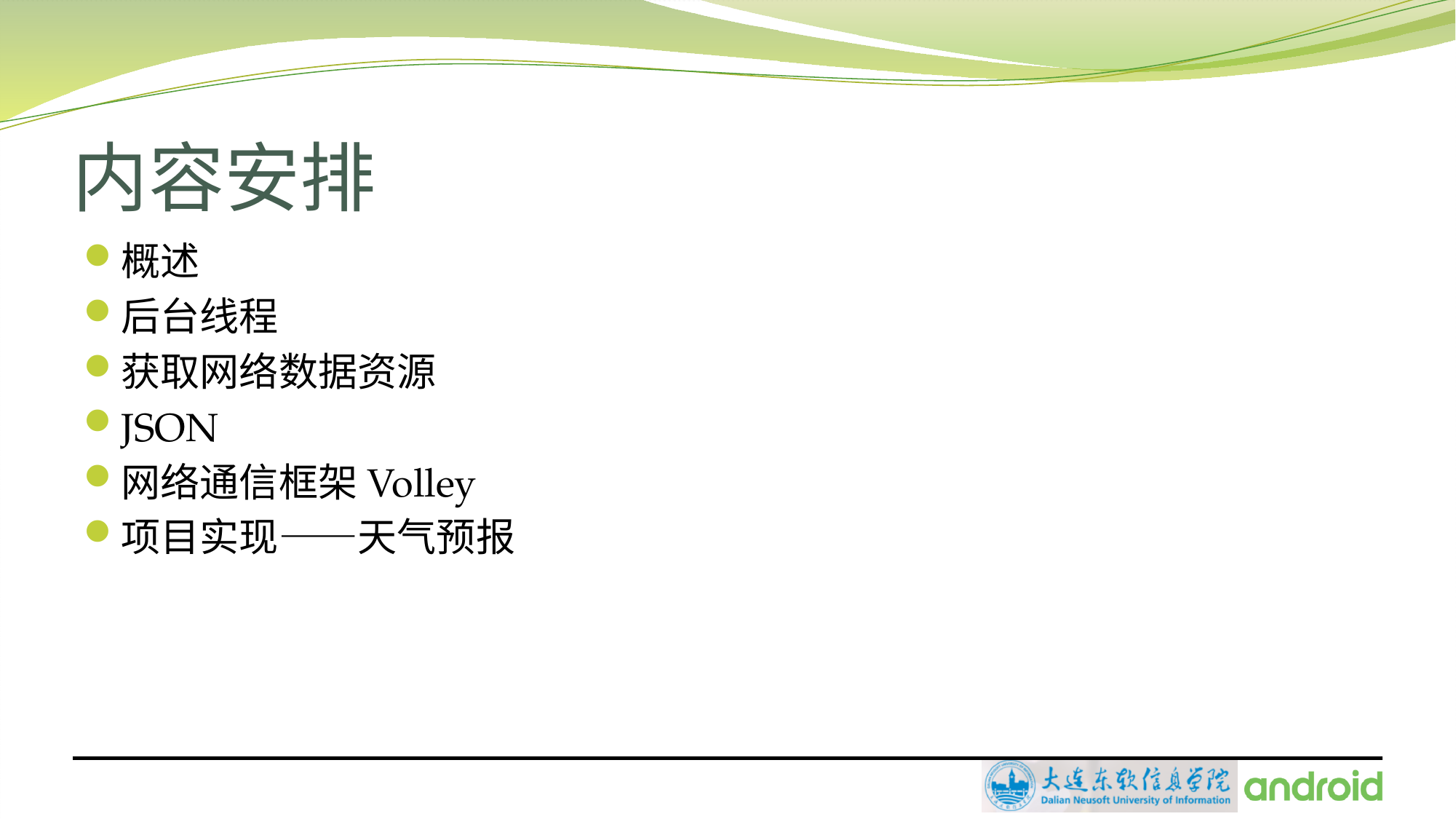

# 内容安排
概述
后台线程
获取网络数据资源
JSON
网络通信框架Volley
项目实现——天气预报